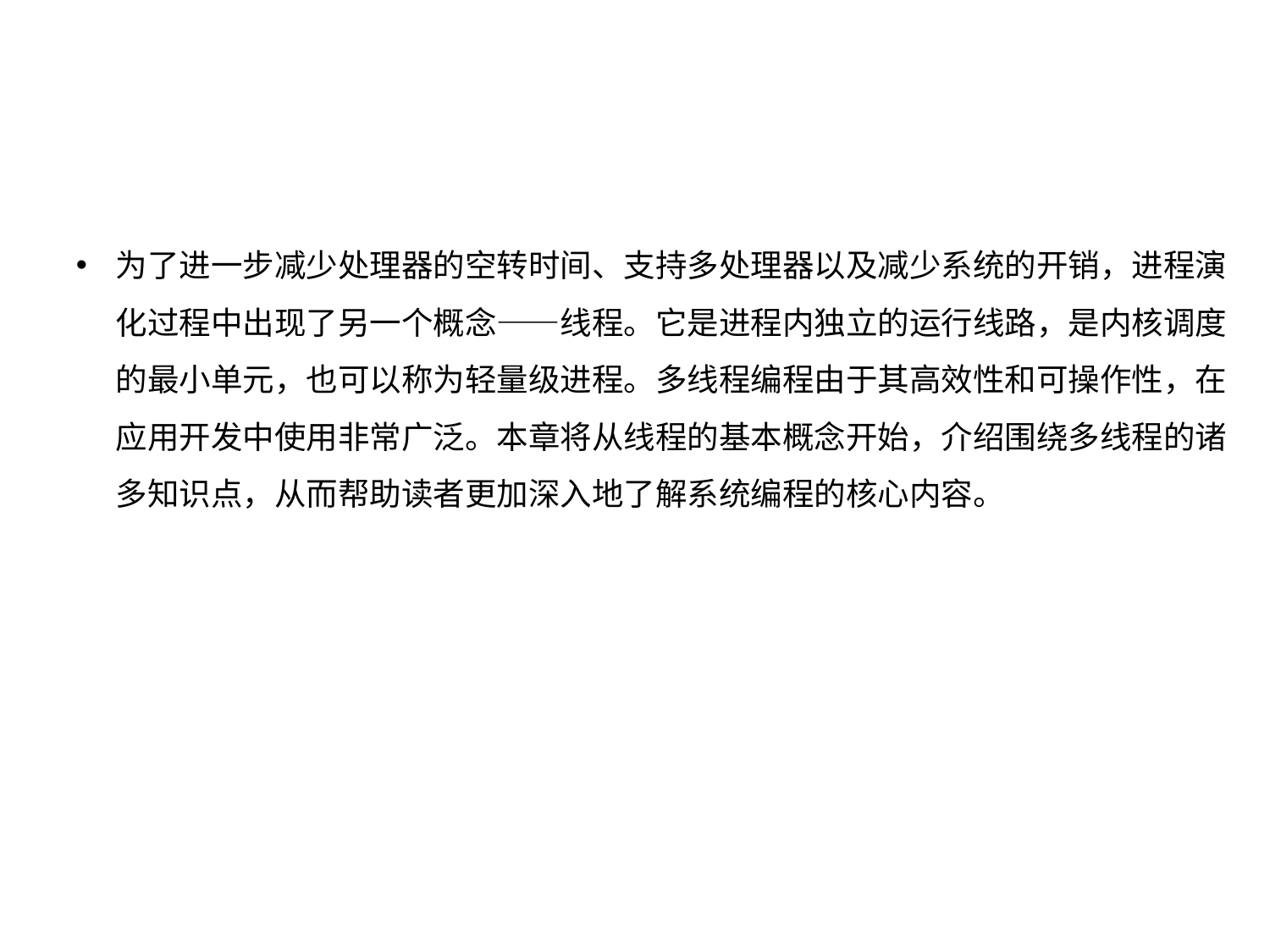

为了进一步减少处理器的空转时间、支持多处理器以及减少系统的开销，进程演化过程中出现了另一个概念——线程。它是进程内独立的运行线路，是内核调度的最小单元，也可以称为轻量级进程。多线程编程由于其高效性和可操作性，在应用开发中使用非常广泛。本章将从线程的基本概念开始，介绍围绕多线程的诸多知识点，从而帮助读者更加深入地了解系统编程的核心内容。